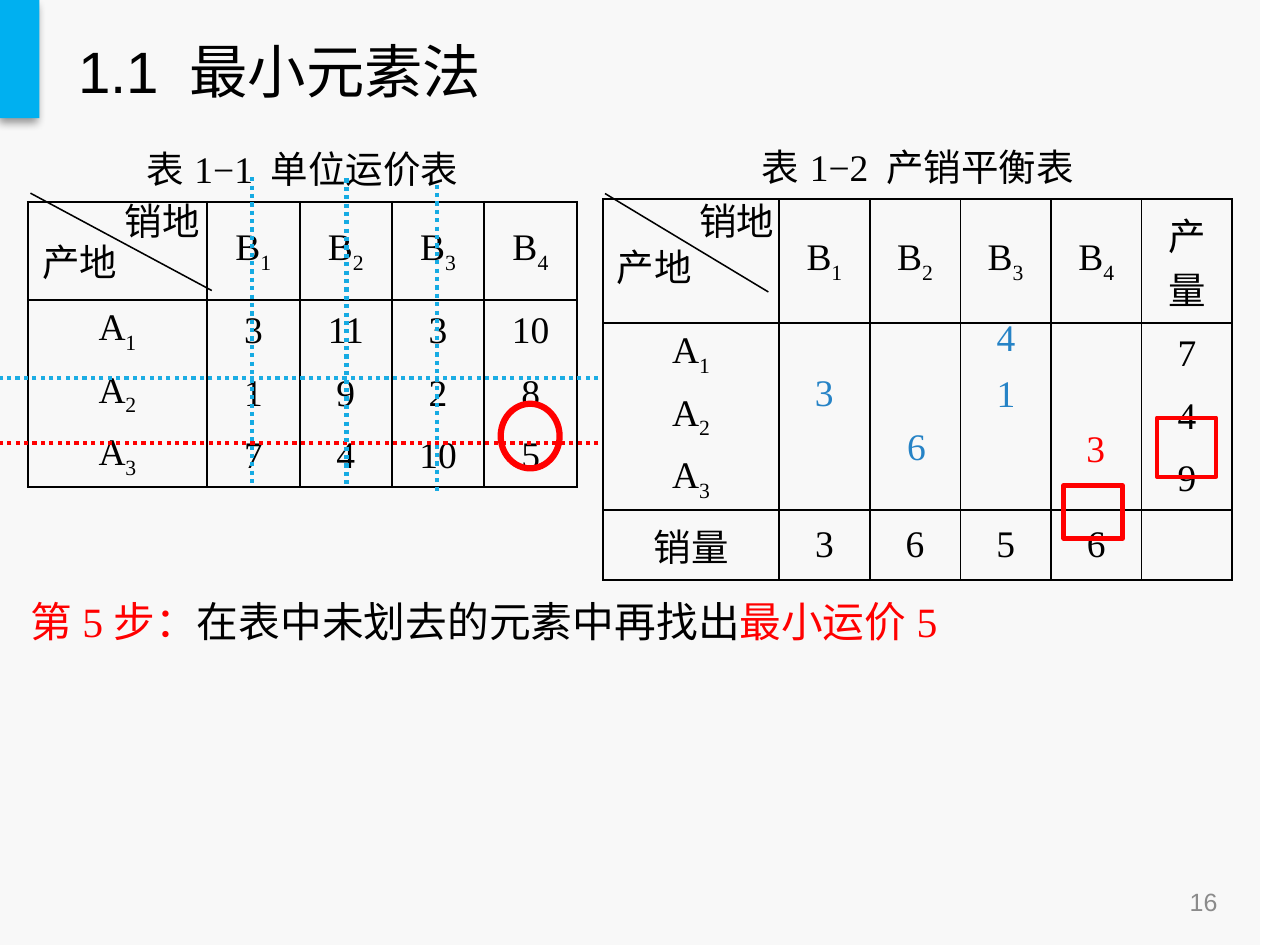

# 1.1 最小元素法
| 表1−2 产销平衡表 |  |  |  |  |  |
| --- | --- | --- | --- | --- | --- |
|  | B1 | B2 | B3 | B4 | 产量 |
| A1 |  |  |  |  | 7 |
| A2 |  |  |  |  | 4 |
| A3 |  |  |  |  | 9 |
| 销量 | 3 | 6 | 5 | 6 |  |
| 表1−1 单位运价表 |  |  |  |  |
| --- | --- | --- | --- | --- |
|  | B1 | B2 | B3 | B4 |
| A1 | 3 | 11 | 3 | 10 |
| A2 | 1 | 9 | 2 | 8 |
| A3 | 7 | 4 | 10 | 5 |
销地
产地
销地
产地
4
3
1

6
3

第5步：在表中未划去的元素中再找出最小运价5
16